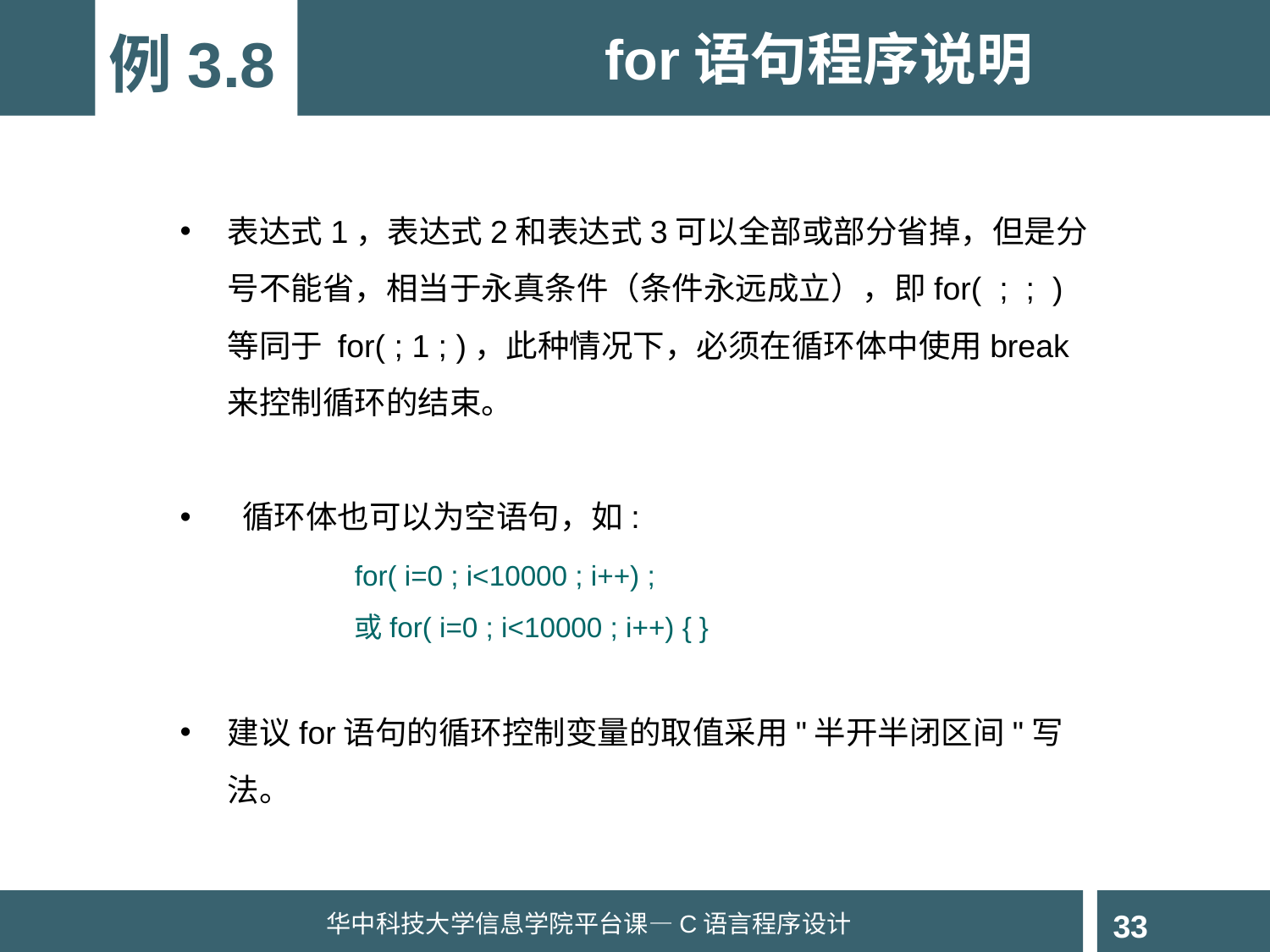

for语句程序说明
例3.8
表达式1，表达式2和表达式3可以全部或部分省掉，但是分号不能省，相当于永真条件（条件永远成立），即for(  ;  ;  )等同于 for( ; 1 ; )，此种情况下，必须在循环体中使用break来控制循环的结束。

 循环体也可以为空语句，如:
     		for( i=0 ; i<10000 ; i++) ;
     		或for( i=0 ; i<10000 ; i++) { }

建议for语句的循环控制变量的取值采用"半开半闭区间"写法。